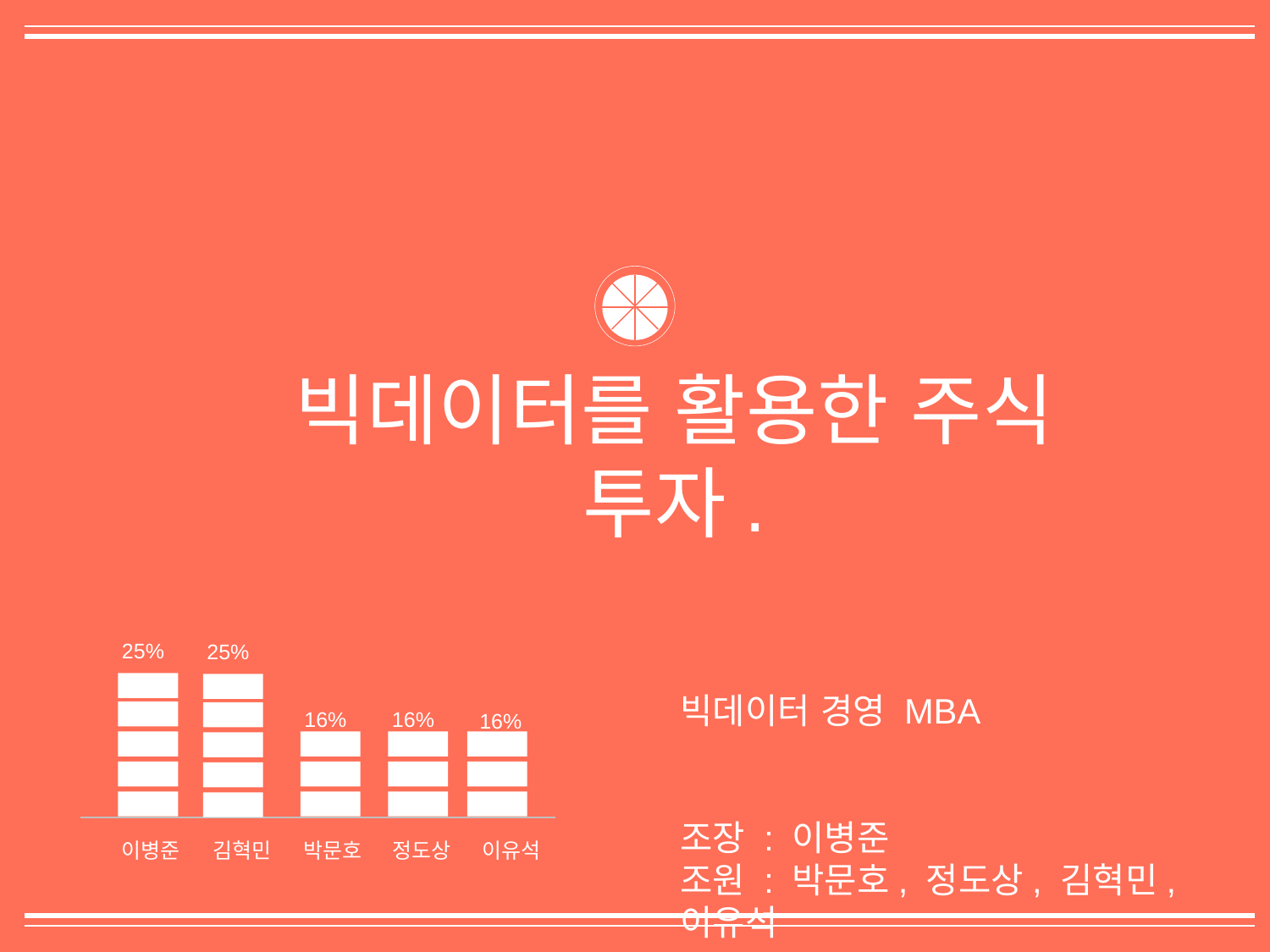

빅데이터를 활용한 주식 투자.
25%
25%

빅데이터 경영 MBA

조장 : 이병준
조원 : 박문호, 정도상, 김혁민, 이유석
16%
16%
16%

이병준
김혁민
박문호
정도상
이유석